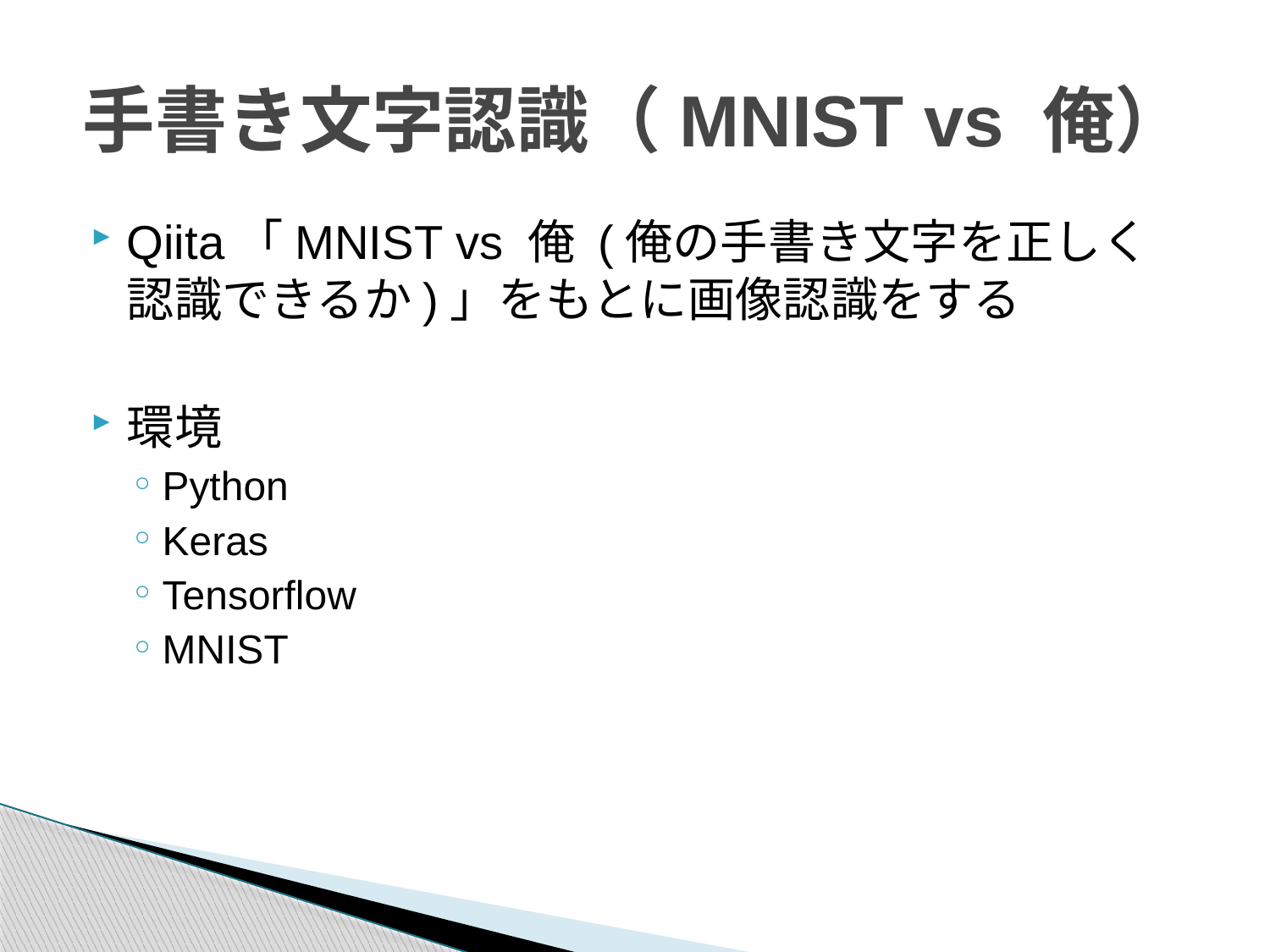

# 手書き文字認識（MNIST vs 俺）
Qiita「MNIST vs 俺 (俺の手書き文字を正しく認識できるか)」をもとに画像認識をする

環境
Python
Keras
Tensorflow
MNIST